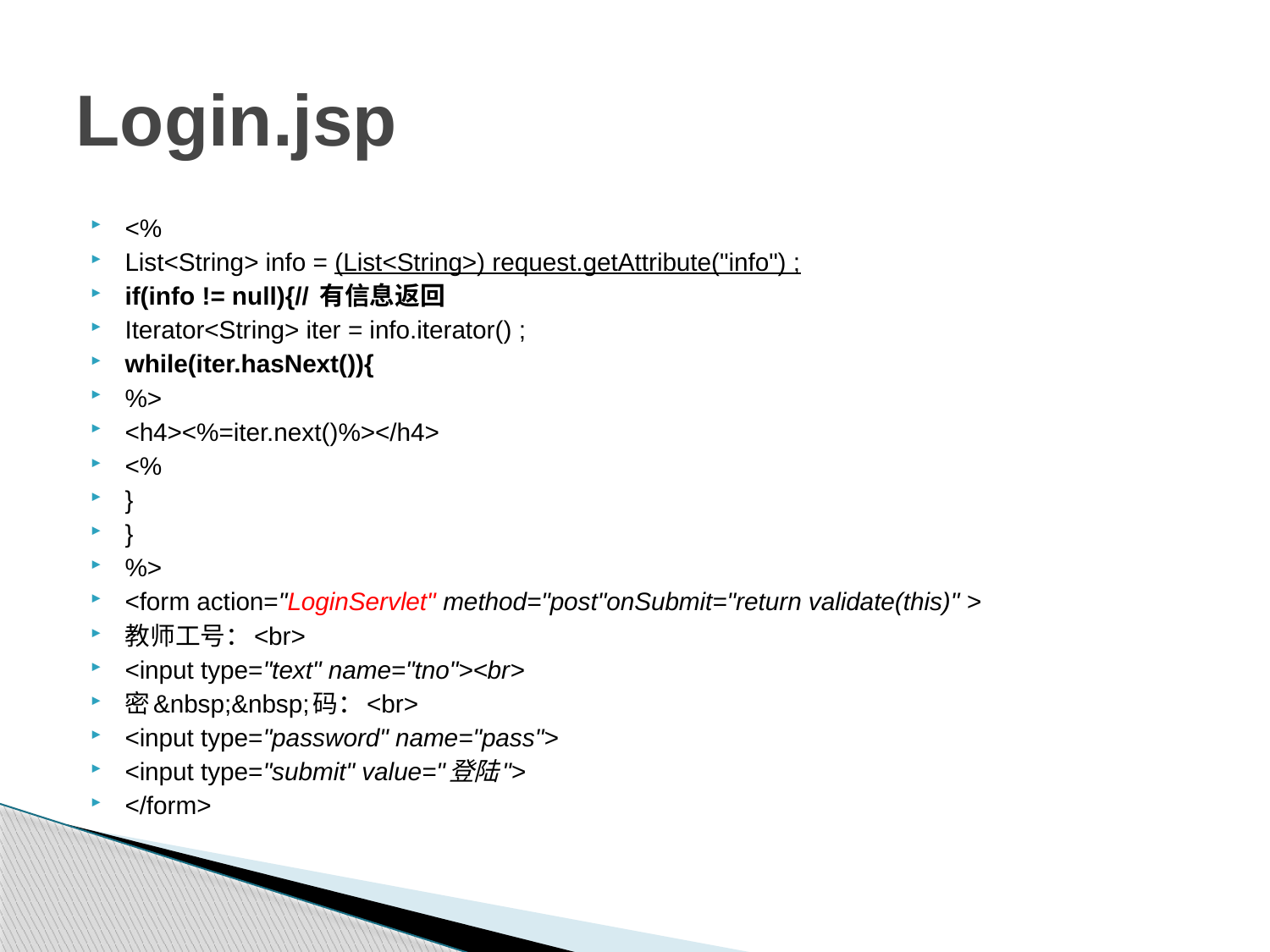

# Login.jsp
<%
List<String> info = (List<String>) request.getAttribute("info") ;
if(info != null){// 有信息返回
Iterator<String> iter = info.iterator() ;
while(iter.hasNext()){
%>
<h4><%=iter.next()%></h4>
<%
}
}
%>
<form action="LoginServlet" method="post"onSubmit="return validate(this)" >
教师工号：<br>
<input type="text" name="tno"><br>
密&nbsp;&nbsp;码：<br>
<input type="password" name="pass">
<input type="submit" value="登陆">
</form>